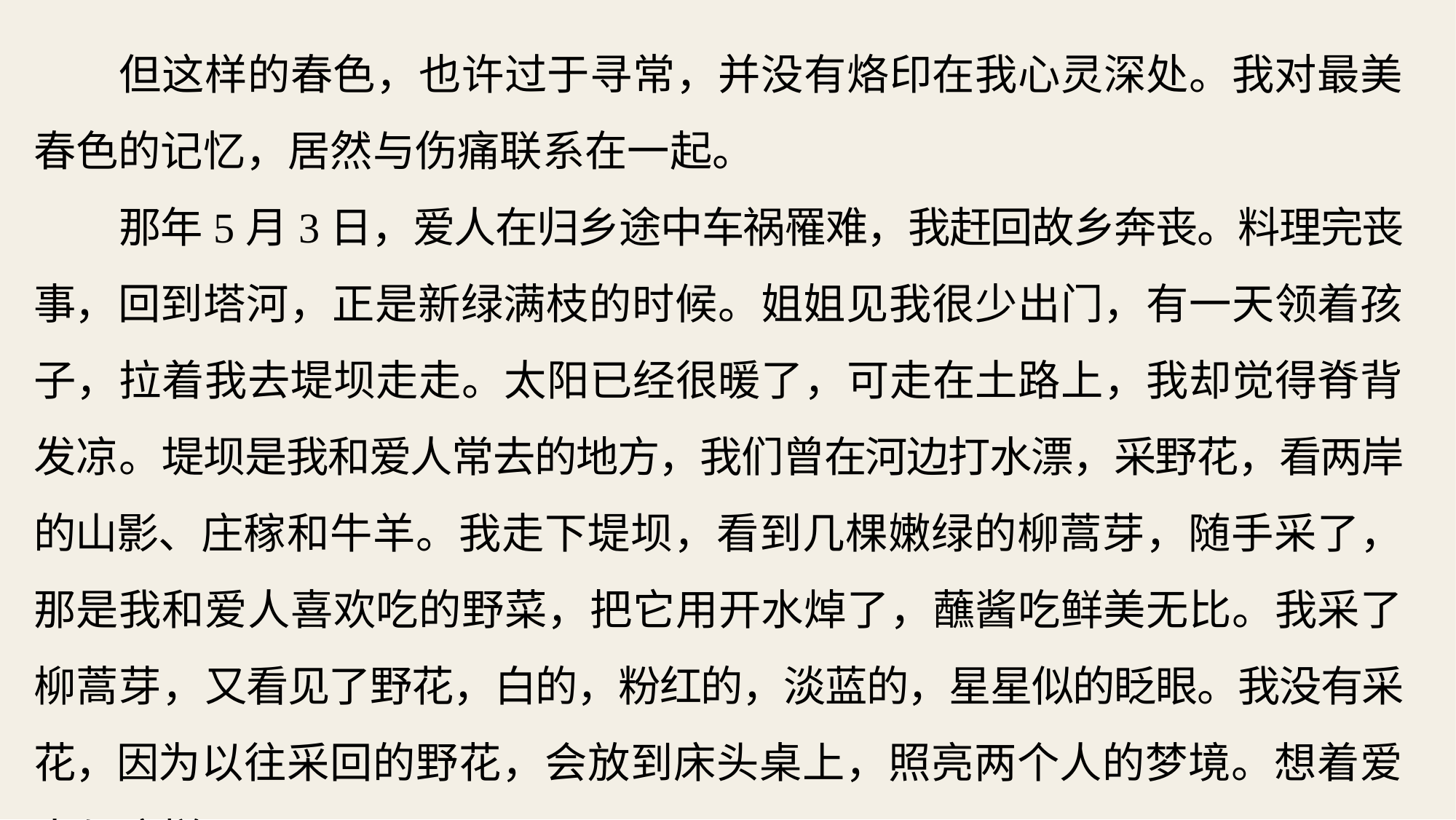

但这样的春色，也许过于寻常，并没有烙印在我心灵深处。我对最美春色的记忆，居然与伤痛联系在一起。
那年5月3日，爱人在归乡途中车祸罹难，我赶回故乡奔丧。料理完丧事，回到塔河，正是新绿满枝的时候。姐姐见我很少出门，有一天领着孩子，拉着我去堤坝走走。太阳已经很暖了，可走在土路上，我却觉得脊背发凉。堤坝是我和爱人常去的地方，我们曾在河边打水漂，采野花，看两岸的山影、庄稼和牛羊。我走下堤坝，看到几棵嫩绿的柳蒿芽，随手采了，那是我和爱人喜欢吃的野菜，把它用开水焯了，蘸酱吃鲜美无比。我采了柳蒿芽，又看见了野花，白的，粉红的，淡蓝的，星星似的眨眼。我没有采花，因为以往采回的野花，会放到床头桌上，照亮两个人的梦境。想着爱人与这样